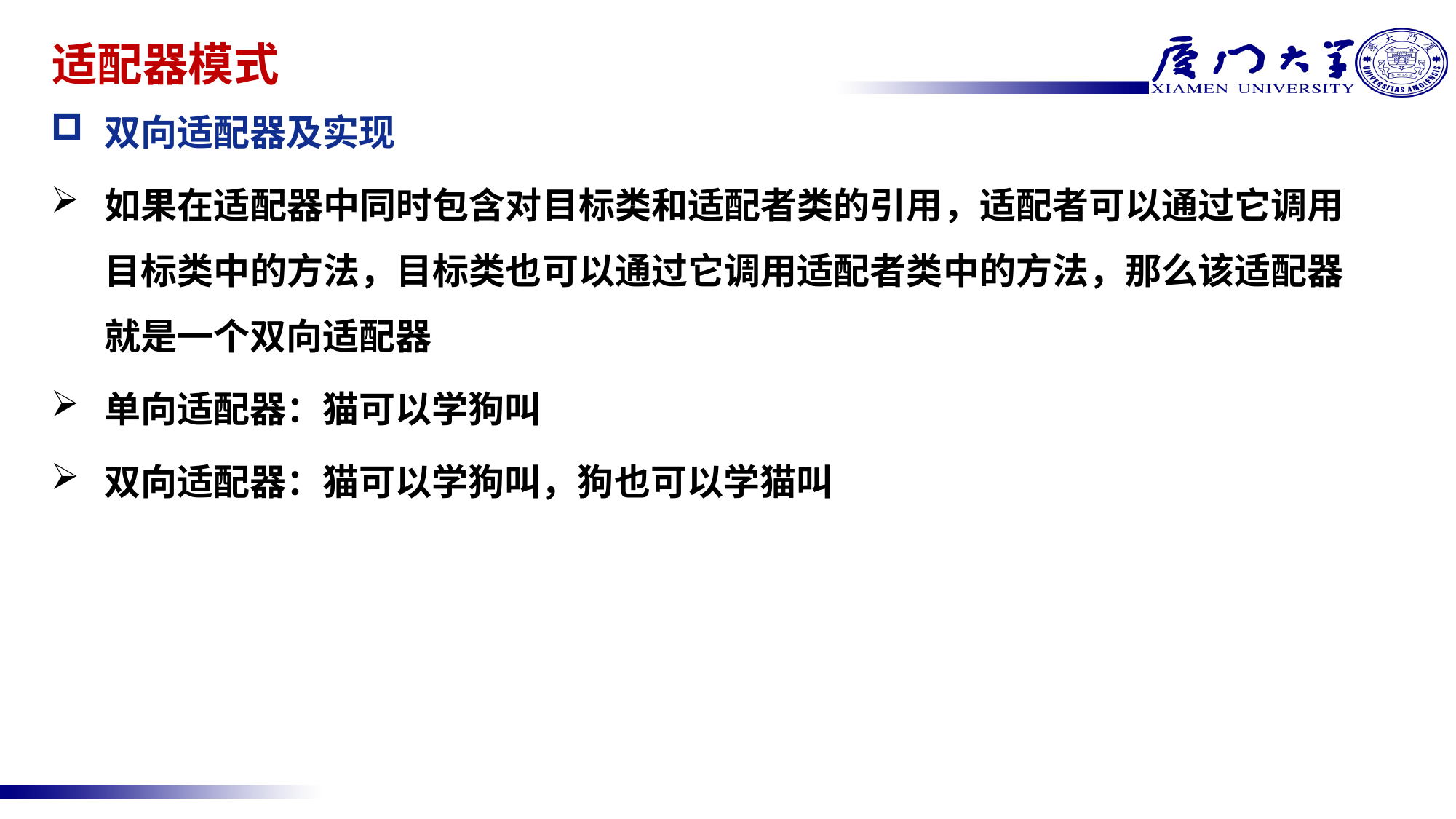

# 适配器模式
双向适配器及实现
如果在适配器中同时包含对目标类和适配者类的引用，适配者可以通过它调用目标类中的方法，目标类也可以通过它调用适配者类中的方法，那么该适配器就是一个双向适配器
单向适配器：猫可以学狗叫
双向适配器：猫可以学狗叫，狗也可以学猫叫